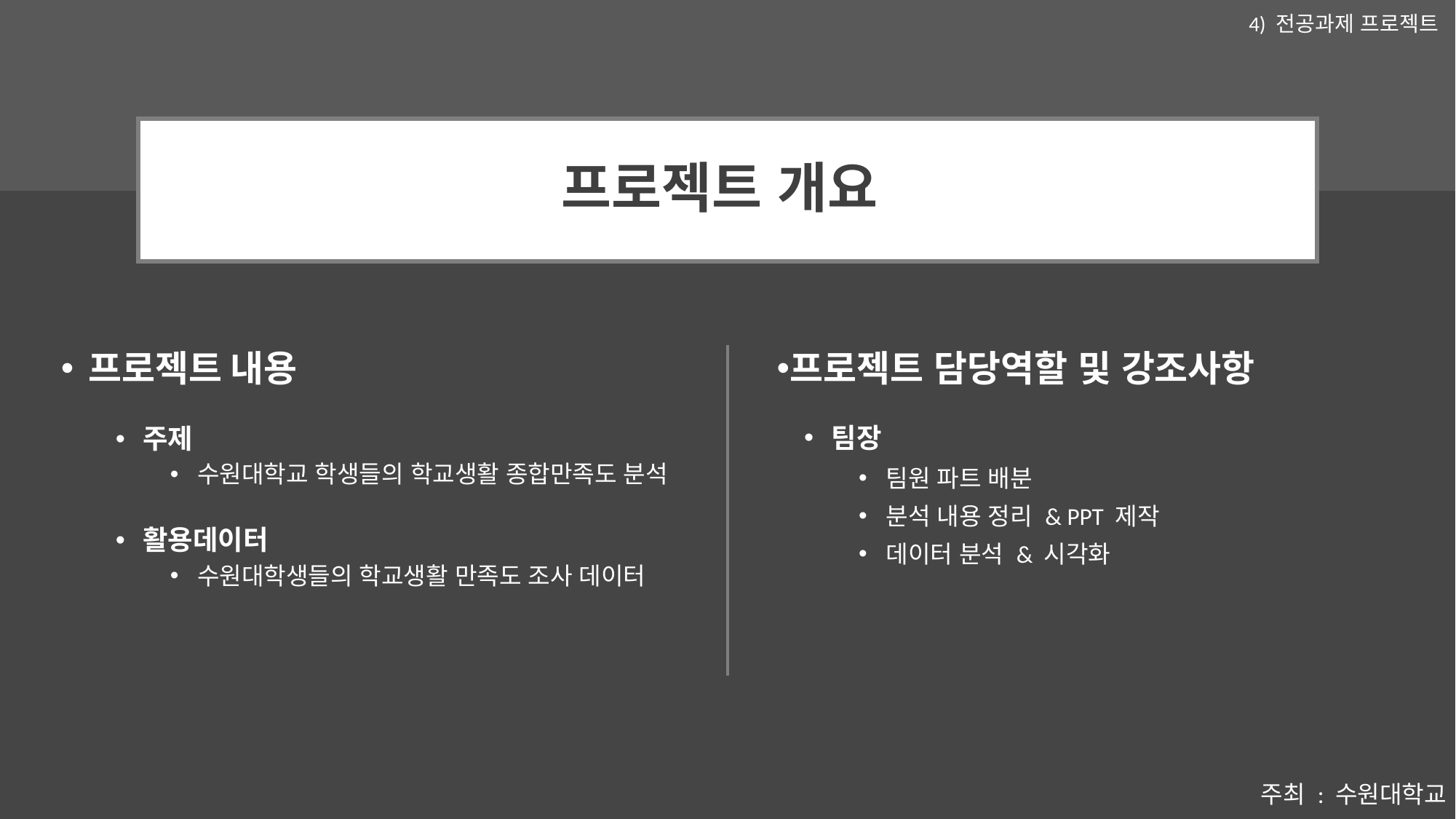

4) 전공과제 프로젝트

# 프로젝트 개요
프로젝트 내용

주제
수원대학교 학생들의 학교생활 종합만족도 분석

활용데이터
수원대학생들의 학교생활 만족도 조사 데이터
프로젝트 담당역할 및 강조사항

팀장
팀원 파트 배분
분석 내용 정리 & PPT 제작
데이터 분석 & 시각화
주최 : 수원대학교